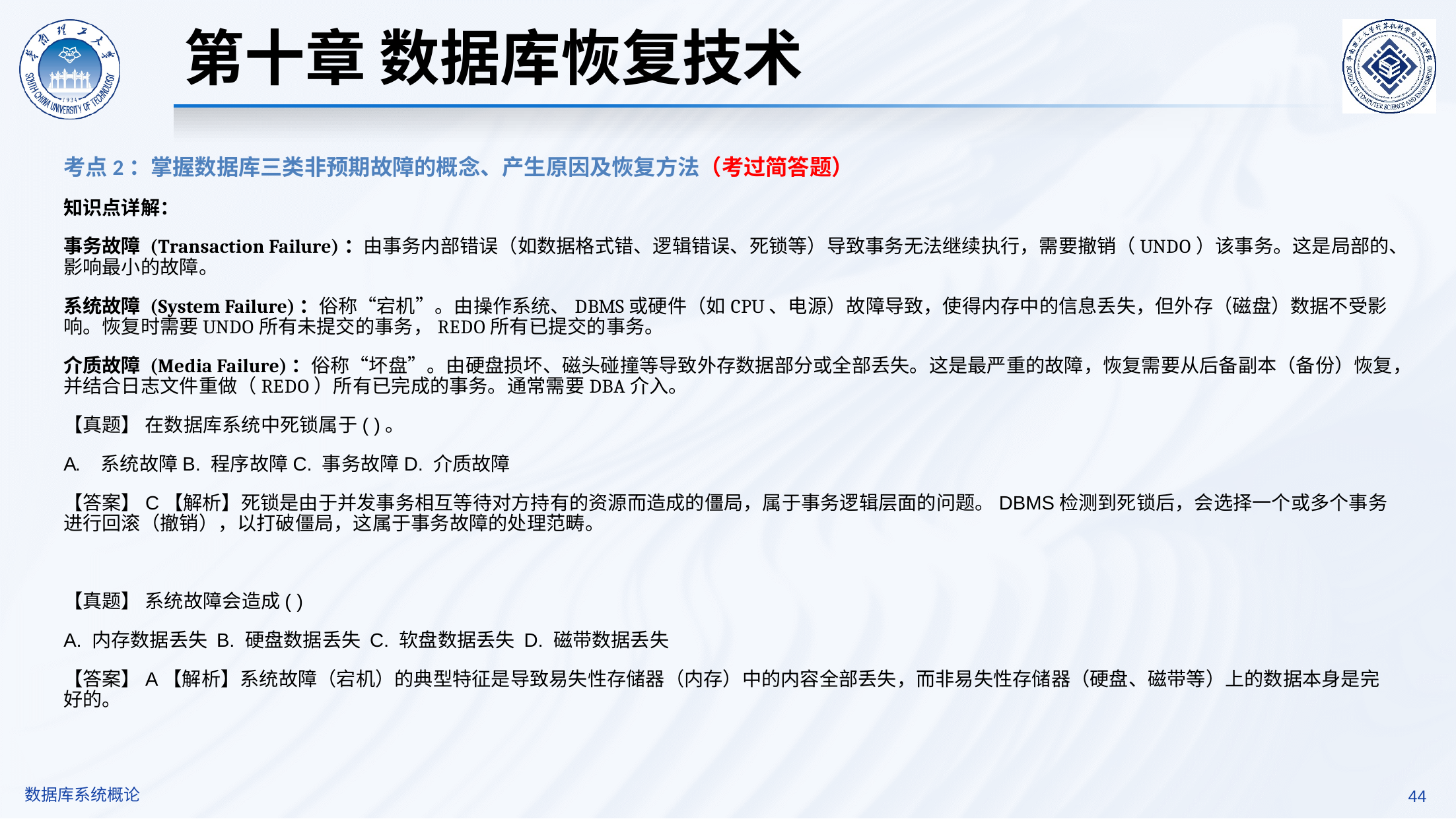

第十章 数据库恢复技术

考点2：掌握数据库三类非预期故障的概念、产生原因及恢复方法（考过简答题）
知识点详解：
事务故障 (Transaction Failure)：由事务内部错误（如数据格式错、逻辑错误、死锁等）导致事务无法继续执行，需要撤销（UNDO）该事务。这是局部的、影响最小的故障。
系统故障 (System Failure)：俗称“宕机”。由操作系统、DBMS或硬件（如CPU、电源）故障导致，使得内存中的信息丢失，但外存（磁盘）数据不受影响。恢复时需要UNDO所有未提交的事务，REDO所有已提交的事务。
介质故障 (Media Failure)：俗称“坏盘”。由硬盘损坏、磁头碰撞等导致外存数据部分或全部丢失。这是最严重的故障，恢复需要从后备副本（备份）恢复，并结合日志文件重做（REDO）所有已完成的事务。通常需要DBA介入。
【真题】 在数据库系统中死锁属于( )。
系统故障B. 程序故障C. 事务故障D. 介质故障
【答案】C【解析】死锁是由于并发事务相互等待对方持有的资源而造成的僵局，属于事务逻辑层面的问题。DBMS检测到死锁后，会选择一个或多个事务进行回滚（撤销），以打破僵局，这属于事务故障的处理范畴。

【真题】 系统故障会造成( )
A. 内存数据丢失 B. 硬盘数据丢失 C. 软盘数据丢失 D. 磁带数据丢失
【答案】A【解析】系统故障（宕机）的典型特征是导致易失性存储器（内存）中的内容全部丢失，而非易失性存储器（硬盘、磁带等）上的数据本身是完好的。